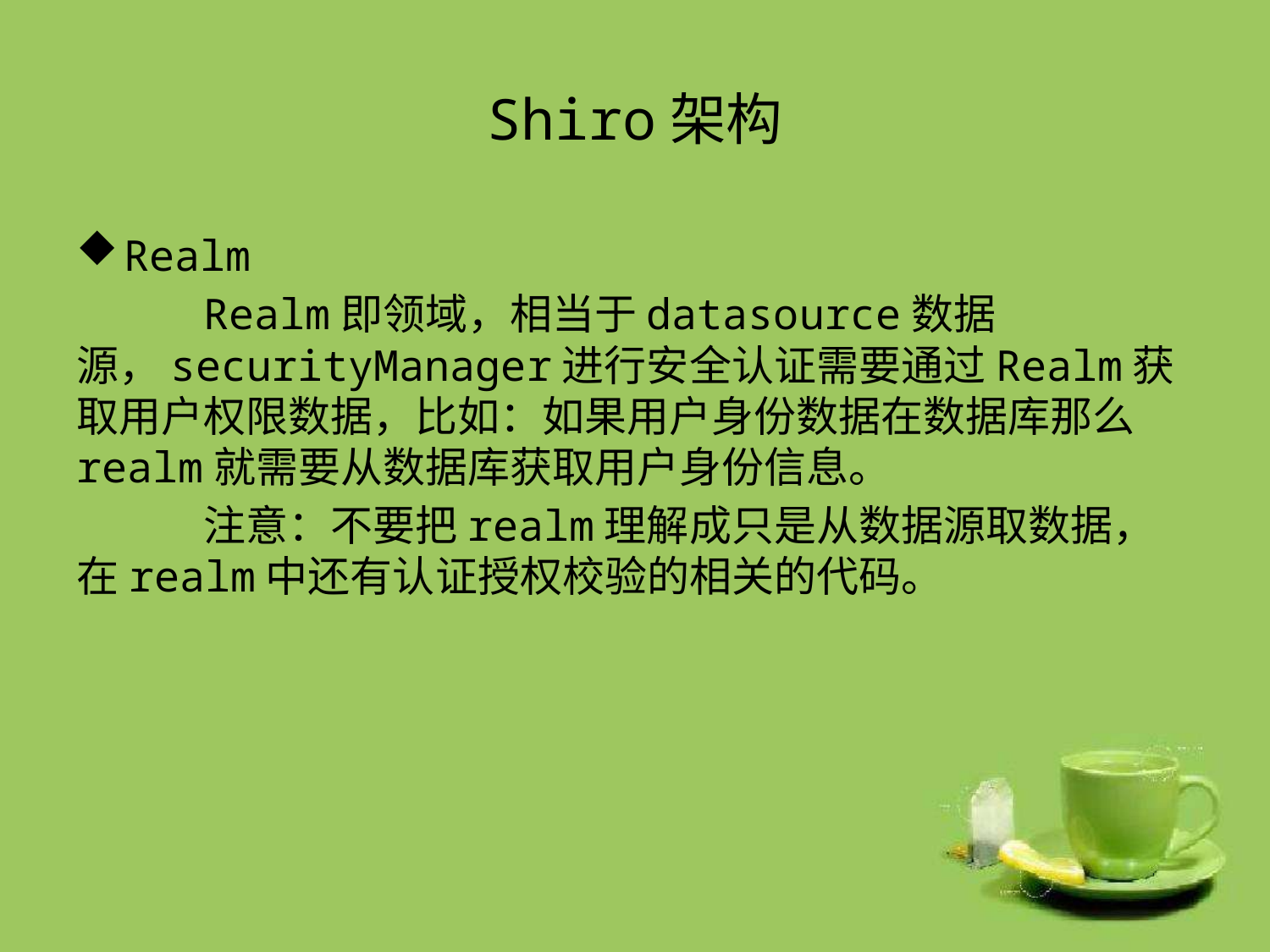

# Shiro架构
Realm
	Realm即领域，相当于datasource数据源，securityManager进行安全认证需要通过Realm获取用户权限数据，比如：如果用户身份数据在数据库那么realm就需要从数据库获取用户身份信息。
	注意：不要把realm理解成只是从数据源取数据，在realm中还有认证授权校验的相关的代码。